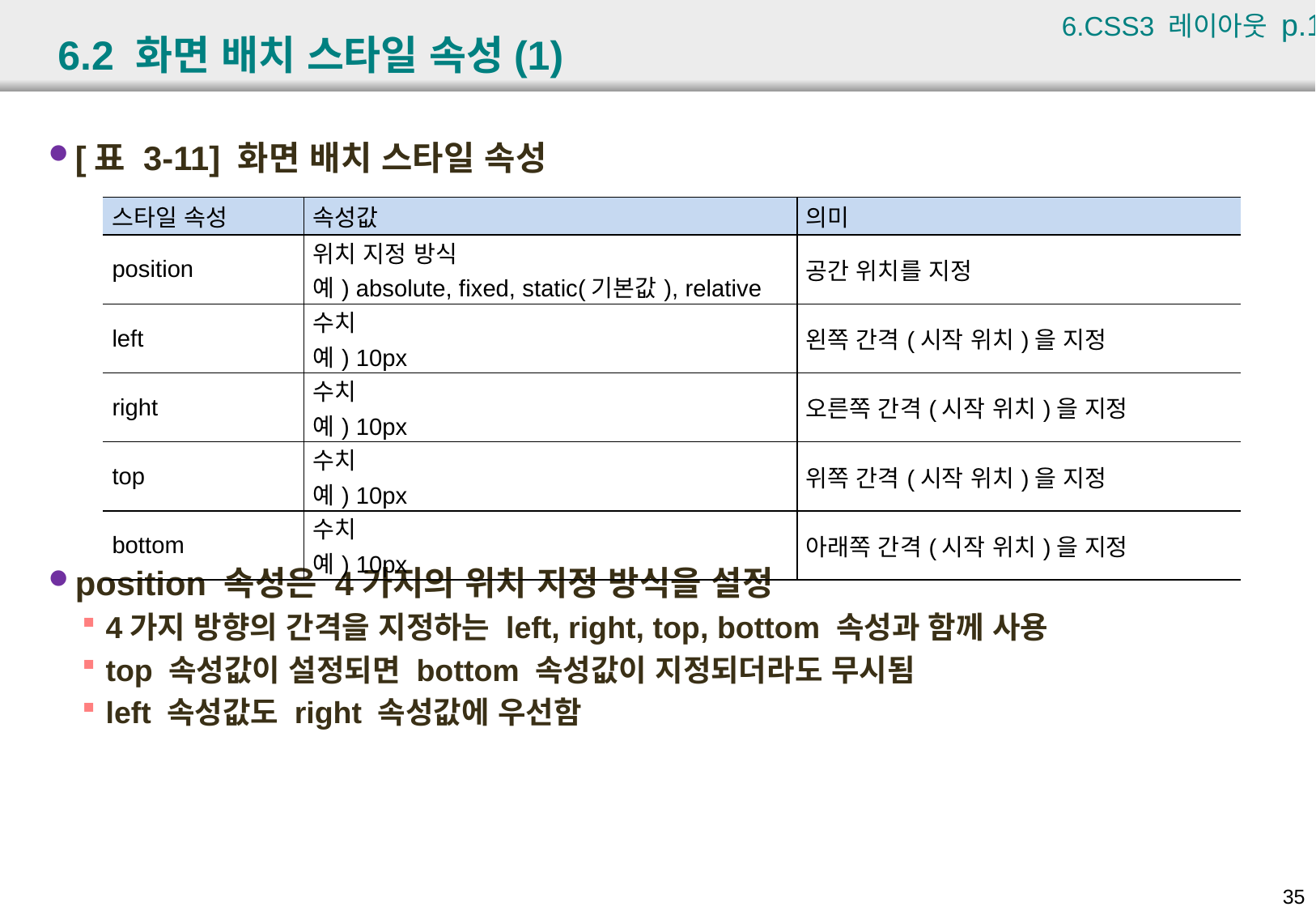

6.CSS3 레이아웃 p.119
# 6.2 화면 배치 스타일 속성(1)
[표 3-11] 화면 배치 스타일 속성

position 속성은 4가지의 위치 지정 방식을 설정
4가지 방향의 간격을 지정하는 left, right, top, bottom 속성과 함께 사용
top 속성값이 설정되면 bottom 속성값이 지정되더라도 무시됨
left 속성값도 right 속성값에 우선함

| 스타일 속성 | 속성값 | 의미 |
| --- | --- | --- |
| position | 위치 지정 방식 예) absolute, fixed, static(기본값), relative | 공간 위치를 지정 |
| left | 수치 예) 10px | 왼쪽 간격(시작 위치)을 지정 |
| right | 수치 예) 10px | 오른쪽 간격(시작 위치)을 지정 |
| top | 수치 예) 10px | 위쪽 간격(시작 위치)을 지정 |
| bottom | 수치 예) 10px | 아래쪽 간격(시작 위치)을 지정 |